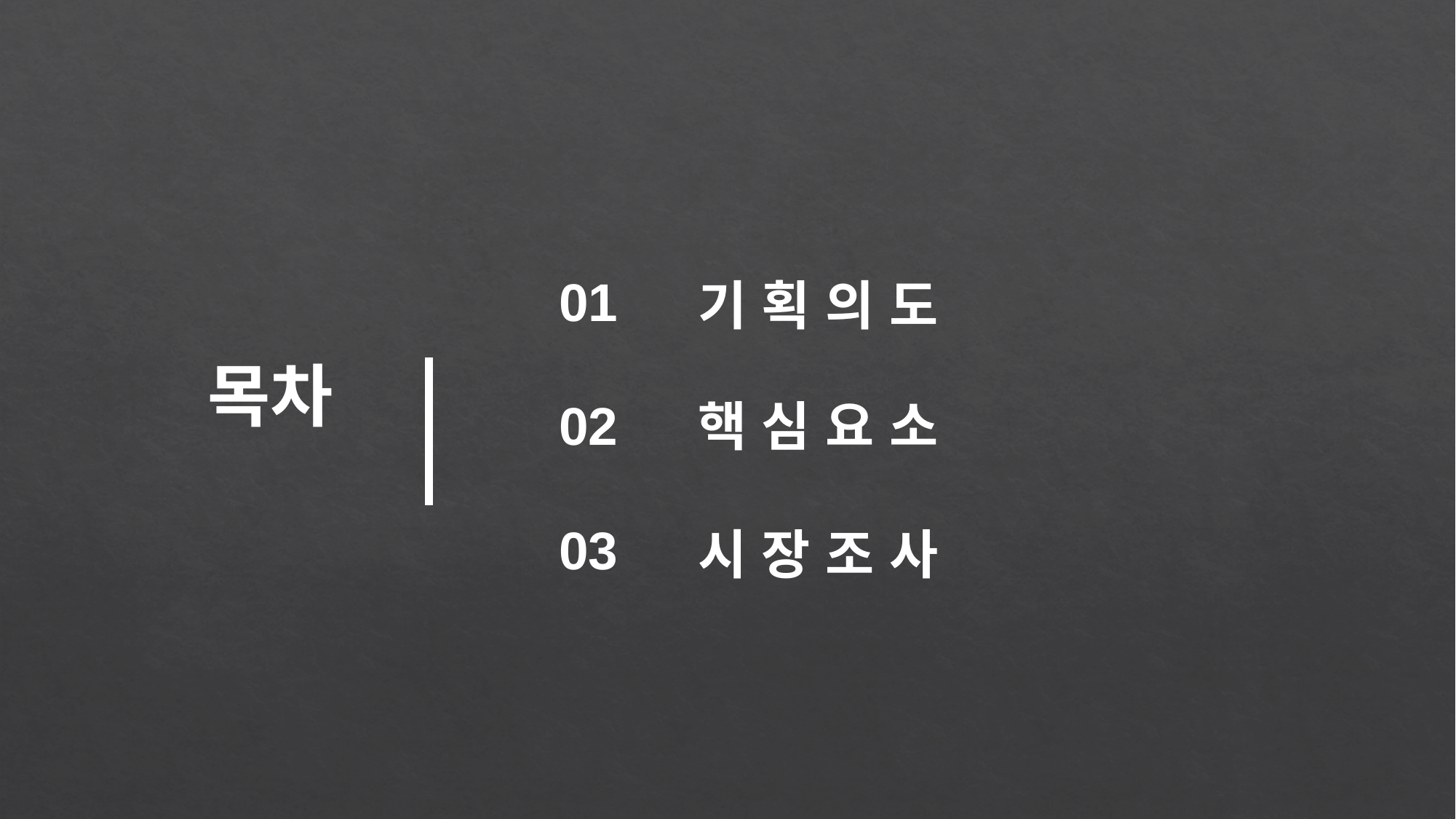

01
기 획 의 도
02
핵 심 요 소
03
시 장 조 사
목차